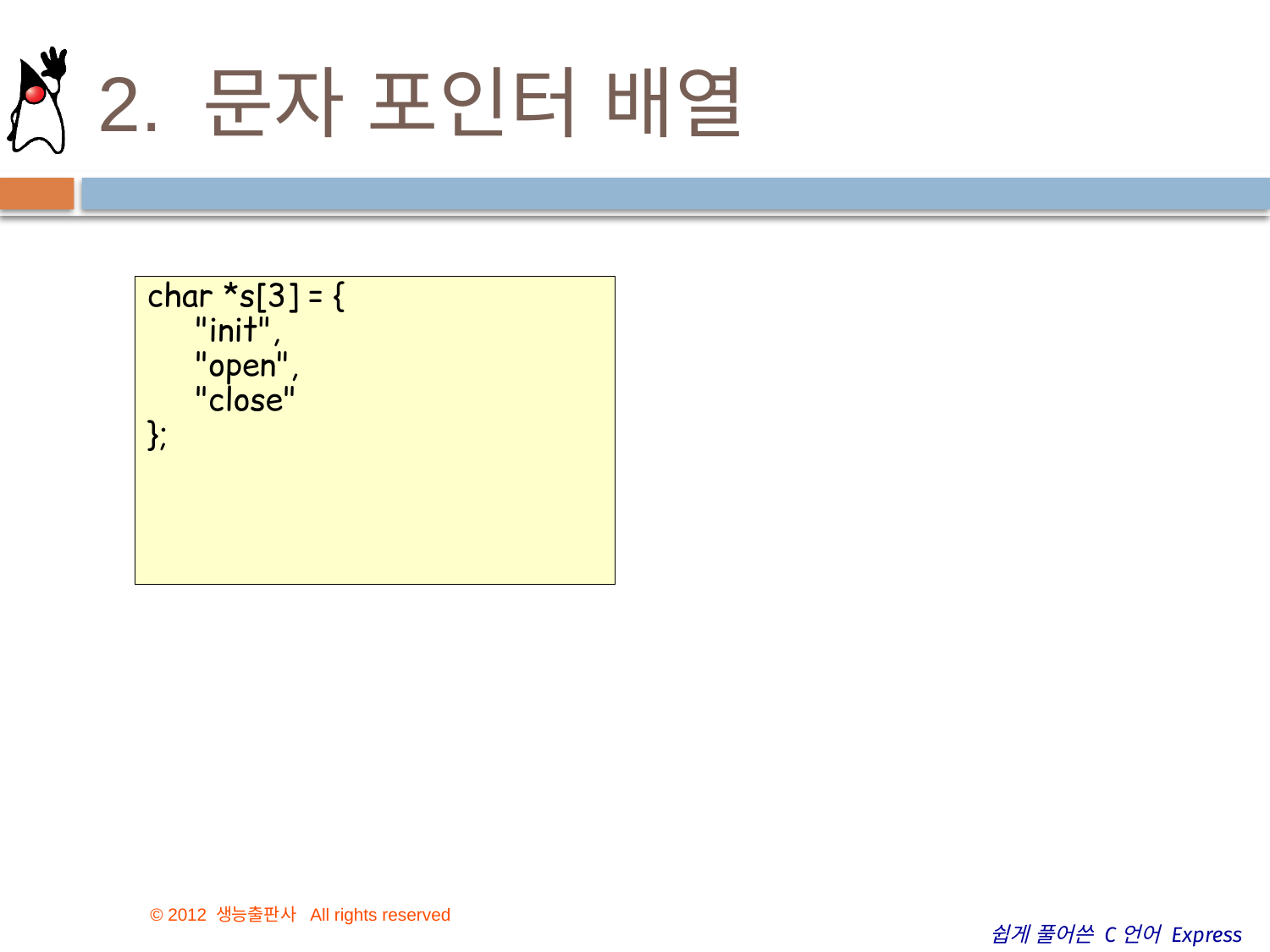

# 2. 문자 포인터 배열
char *s[3] = {
	"init",
	"open",
	"close"
};